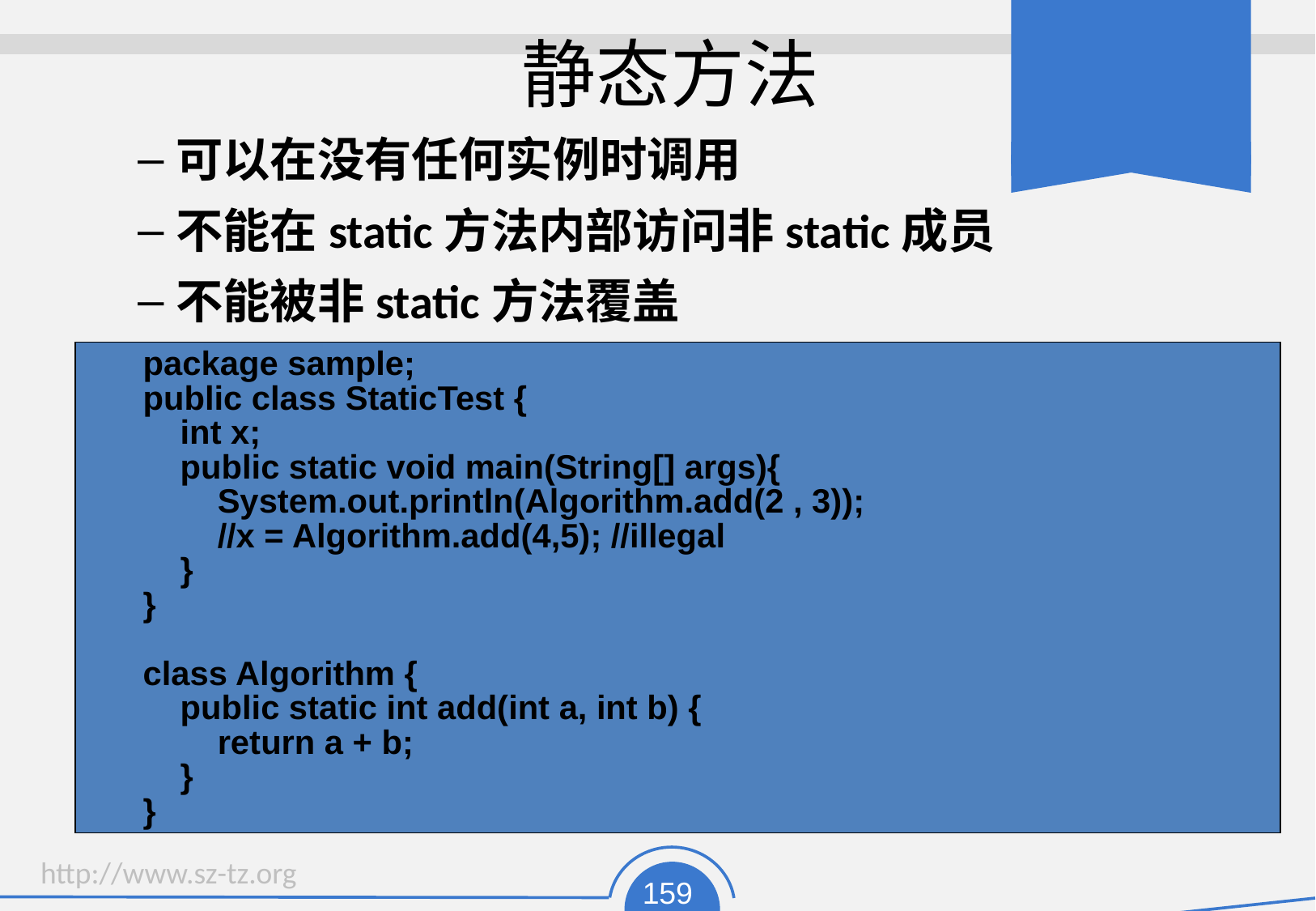

# 静态方法
可以在没有任何实例时调用
不能在static方法内部访问非static成员
不能被非static方法覆盖

package sample;
public class StaticTest {
    int x;
    public static void main(String[] args){
        System.out.println(Algorithm.add(2 , 3));
        //x = Algorithm.add(4,5); //illegal
    }
}

class Algorithm {
    public static int add(int a, int b) {
        return a + b;
    }
}